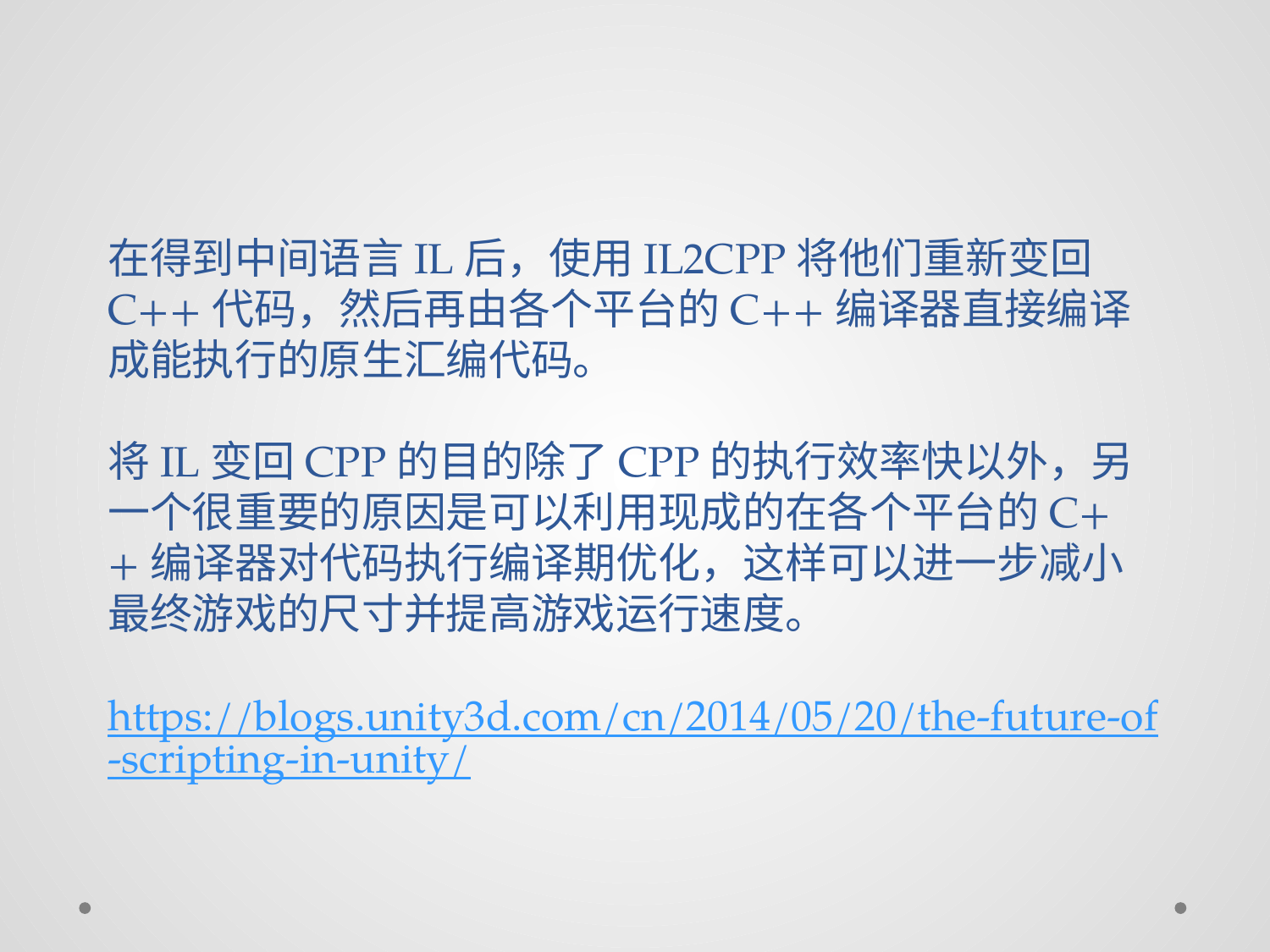

# 在得到中间语言IL后，使用IL2CPP将他们重新变回C++代码，然后再由各个平台的C++编译器直接编译成能执行的原生汇编代码。 将IL变回CPP的目的除了CPP的执行效率快以外，另一个很重要的原因是可以利用现成的在各个平台的C++编译器对代码执行编译期优化，这样可以进一步减小最终游戏的尺寸并提高游戏运行速度。 https://blogs.unity3d.com/cn/2014/05/20/the-future-of-scripting-in-unity/